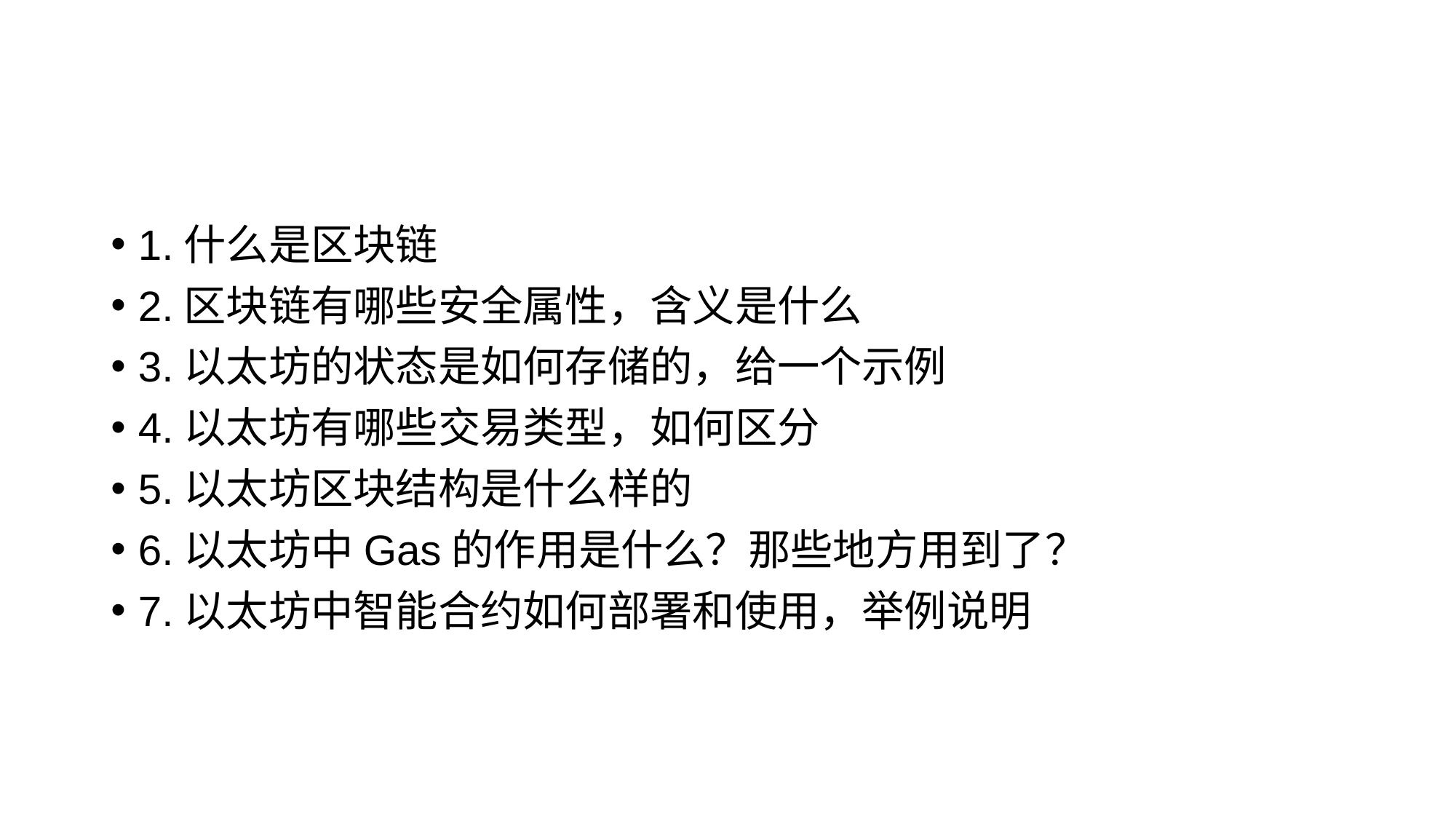

#
1.什么是区块链
2.区块链有哪些安全属性，含义是什么
3.以太坊的状态是如何存储的，给一个示例
4.以太坊有哪些交易类型，如何区分
5.以太坊区块结构是什么样的
6.以太坊中Gas的作用是什么？那些地方用到了？
7.以太坊中智能合约如何部署和使用，举例说明